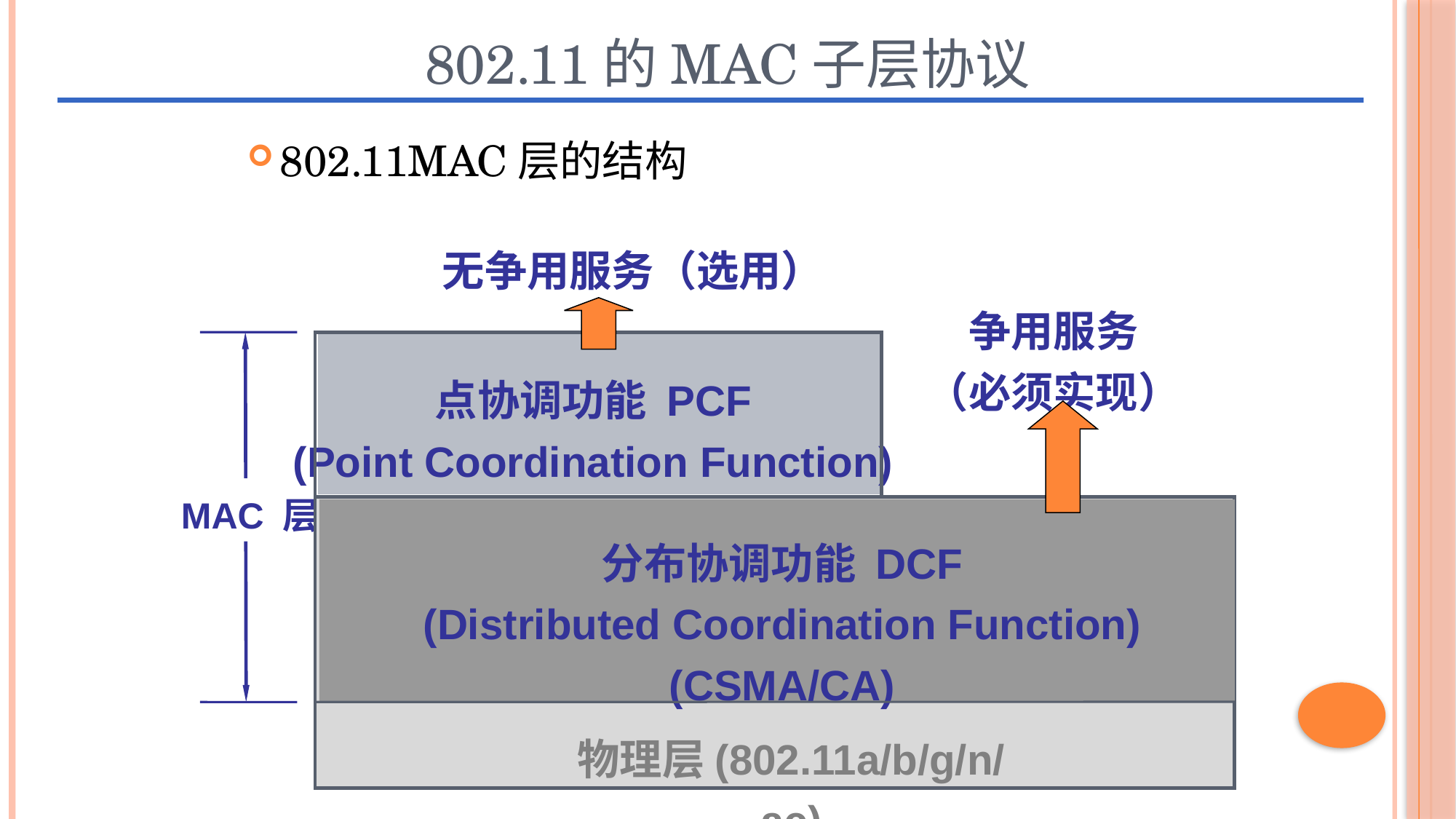

# 802.11的MAC子层协议
二、CSMA/CA协议
802.11MAC层的结构
无争用服务（选用）
争用服务
（必须实现）

点协调功能 PCF
(Point Coordination Function)

MAC 层

分布协调功能 DCF
(Distributed Coordination Function)
(CSMA/CA)

物理层(802.11a/b/g/n/ac)